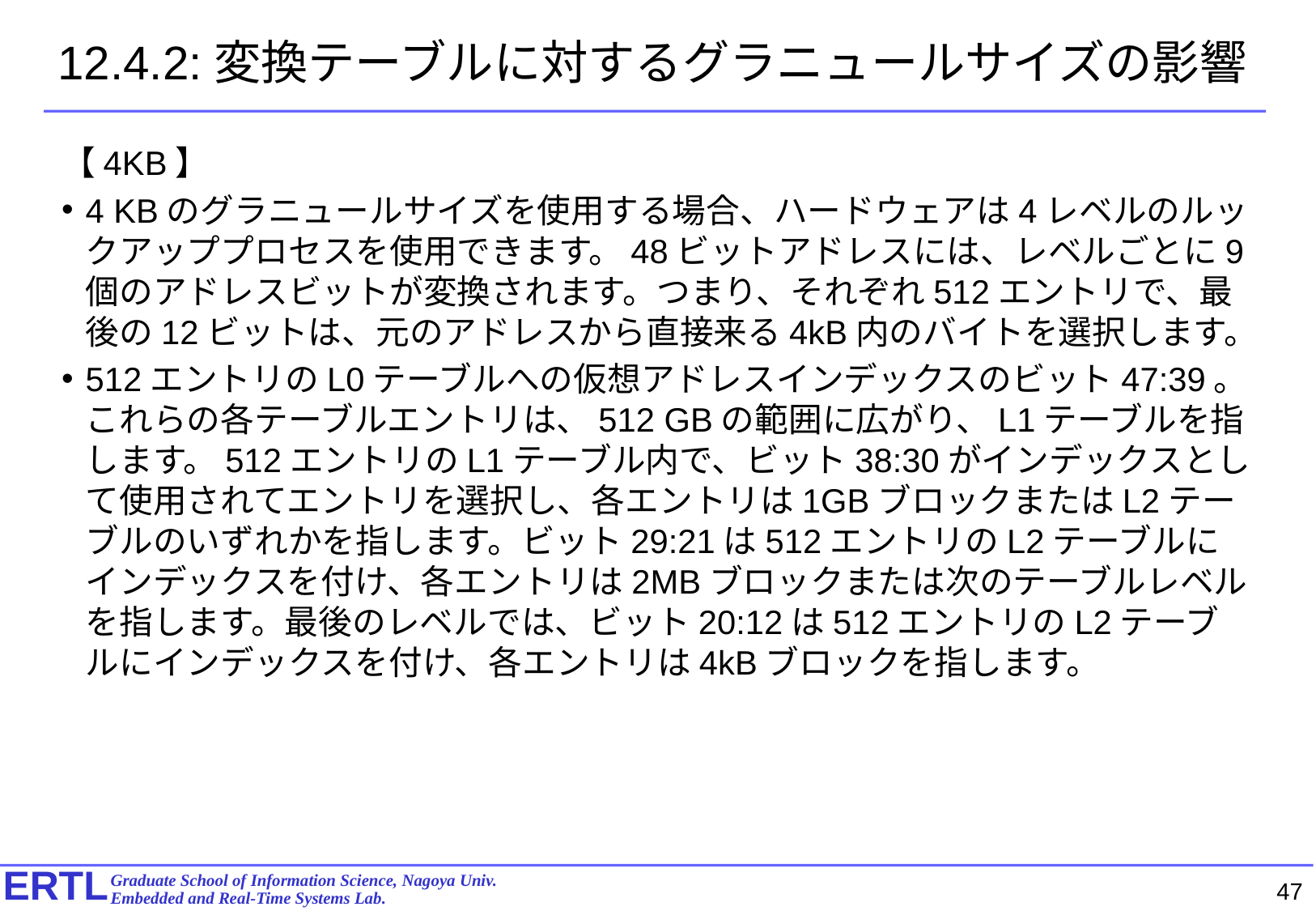

# 12.4.2:変換テーブルに対するグラニュールサイズの影響
【4KB】
4 KBのグラニュールサイズを使用する場合、ハードウェアは4レベルのルックアッププロセスを使用できます。48ビットアドレスには、レベルごとに9個のアドレスビットが変換されます。つまり、それぞれ512エントリで、最後の12ビットは、元のアドレスから直接来る4kB内のバイトを選択します。
512エントリのL0テーブルへの仮想アドレスインデックスのビット47:39。これらの各テーブルエントリは、512 GBの範囲に広がり、L1テーブルを指します。512エントリのL1テーブル内で、ビット38:30がインデックスとして使用されてエントリを選択し、各エントリは1GBブロックまたはL2テーブルのいずれかを指します。ビット29:21は512エントリのL2テーブルにインデックスを付け、各エントリは2MBブロックまたは次のテーブルレベルを指します。最後のレベルでは、ビット20:12は512エントリのL2テーブルにインデックスを付け、各エントリは4kBブロックを指します。
47